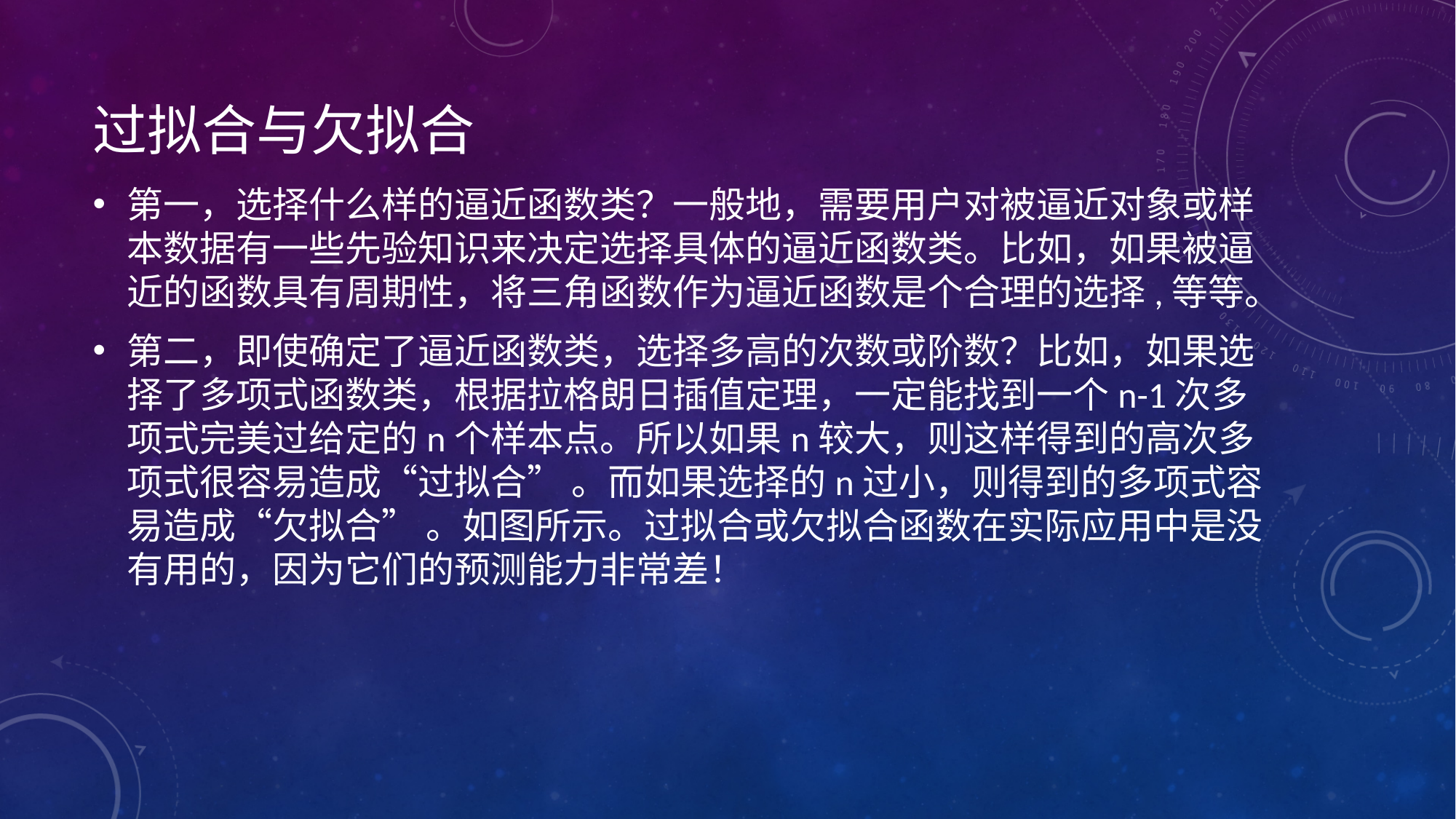

# 过拟合与欠拟合
第一，选择什么样的逼近函数类？一般地，需要用户对被逼近对象或样本数据有一些先验知识来决定选择具体的逼近函数类。比如，如果被逼近的函数具有周期性，将三角函数作为逼近函数是个合理的选择,等等。
第二，即使确定了逼近函数类，选择多高的次数或阶数？比如，如果选择了多项式函数类，根据拉格朗日插值定理，一定能找到一个n-1次多项式完美过给定的n个样本点。所以如果n较大，则这样得到的高次多项式很容易造成“过拟合” 。而如果选择的n过小，则得到的多项式容易造成“欠拟合” 。如图所示。过拟合或欠拟合函数在实际应用中是没有用的，因为它们的预测能力非常差！